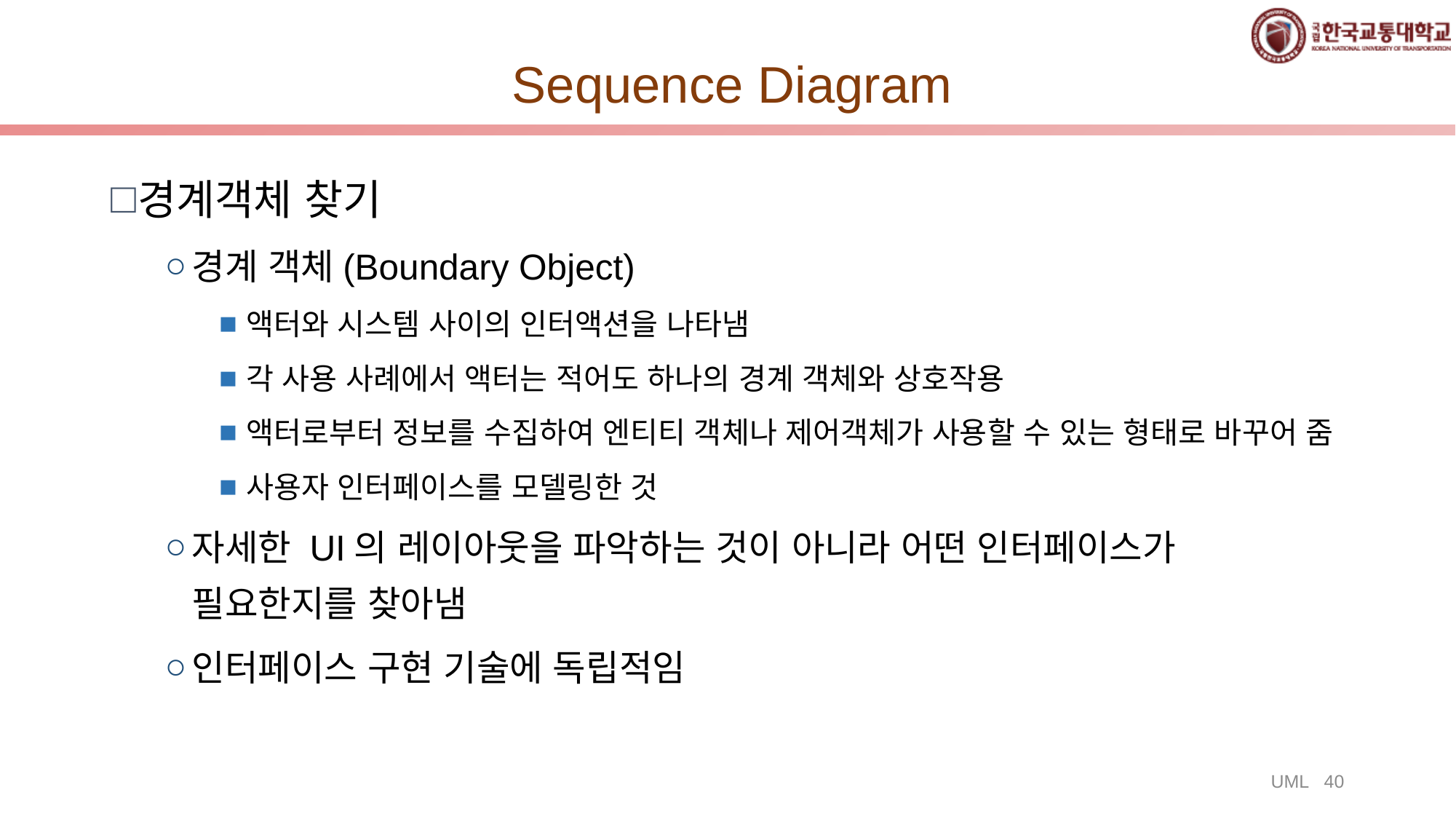

# Sequence Diagram
경계객체 찾기
경계 객체(Boundary Object)
액터와 시스템 사이의 인터액션을 나타냄
각 사용 사례에서 액터는 적어도 하나의 경계 객체와 상호작용
액터로부터 정보를 수집하여 엔티티 객체나 제어객체가 사용할 수 있는 형태로 바꾸어 줌
사용자 인터페이스를 모델링한 것
자세한 UI의 레이아웃을 파악하는 것이 아니라 어떤 인터페이스가 필요한지를 찾아냄
인터페이스 구현 기술에 독립적임
UML   40